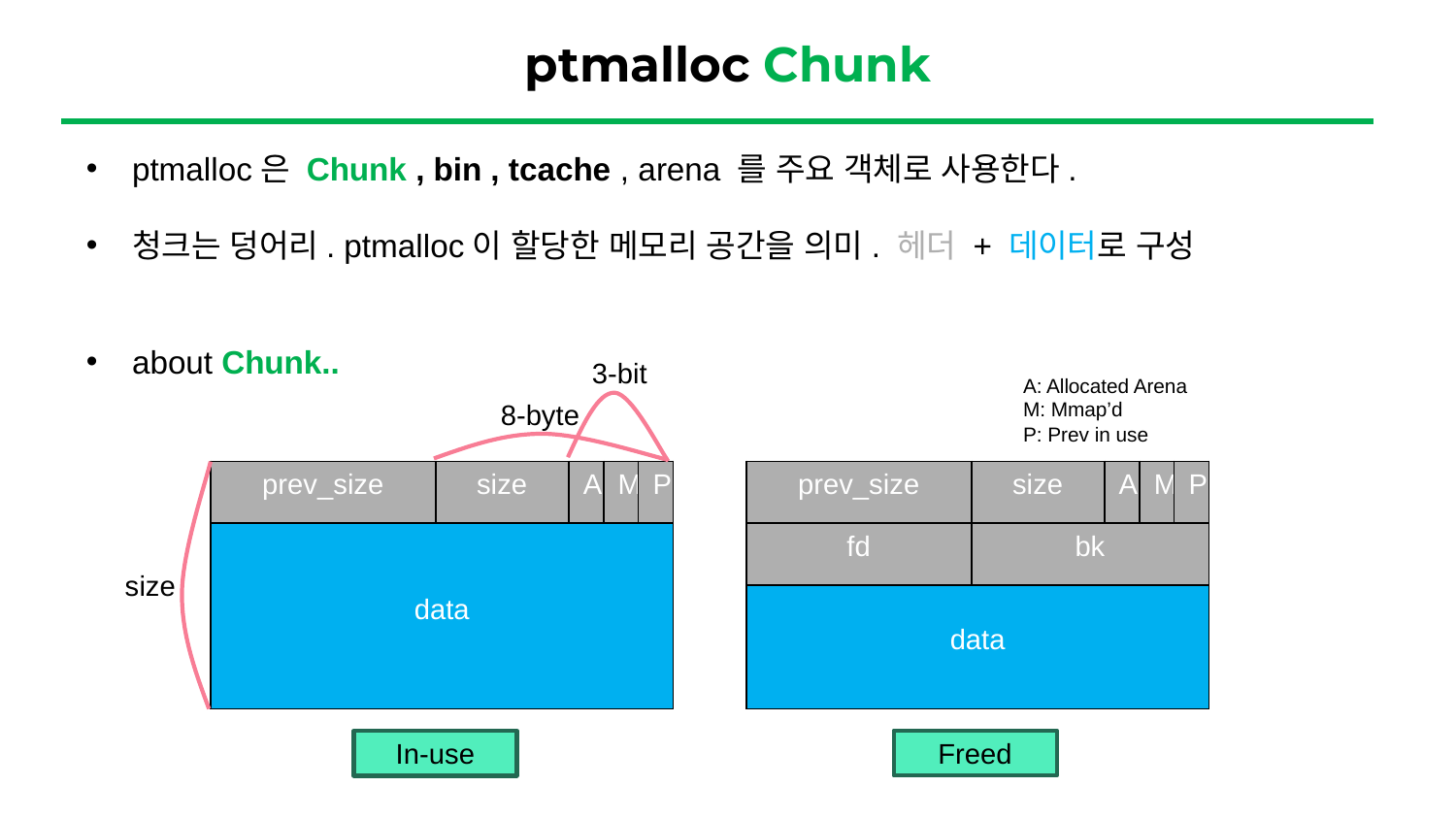

# ptmalloc Chunk
ptmalloc은 Chunk , bin , tcache , arena 를 주요 객체로 사용한다.

청크는 덩어리. ptmalloc이 할당한 메모리 공간을 의미. 헤더 + 데이터로 구성

about Chunk..
3-bit
A: Allocated Arena
M: Mmap’d
P: Prev in use
8-byte

| prev\_size | size | A | M | P |
| --- | --- | --- | --- | --- |
| data |  |  |  |  |
| prev\_size | size | A | M | P |
| --- | --- | --- | --- | --- |
| fd | bk |  |  |  |
| data |  |  |  |  |
size

Freed
In-use